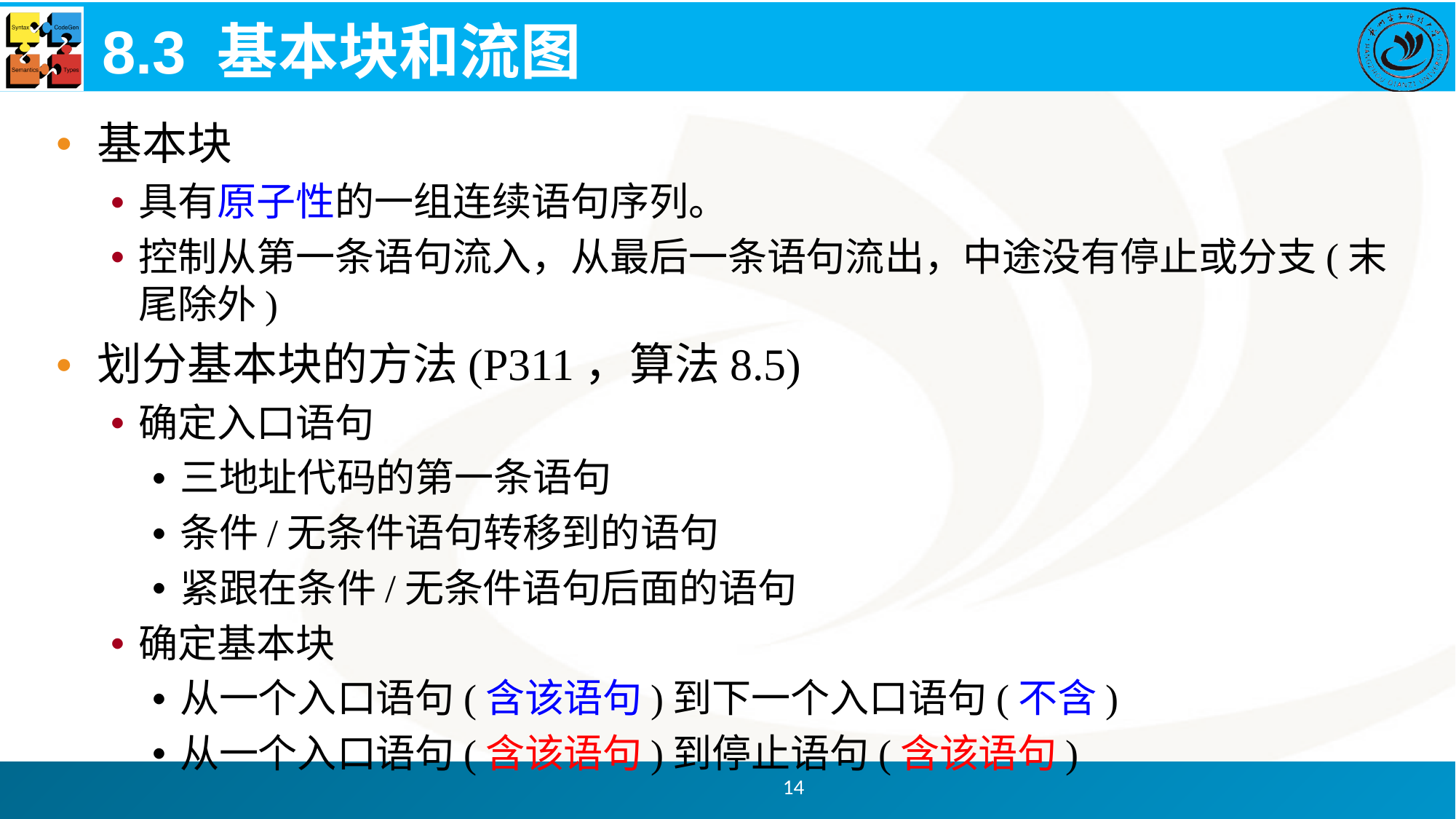

# 8.3 基本块和流图
基本块
具有原子性的一组连续语句序列。
控制从第一条语句流入，从最后一条语句流出，中途没有停止或分支(末尾除外)
划分基本块的方法(P311，算法8.5)
确定入口语句
三地址代码的第一条语句
条件/无条件语句转移到的语句
紧跟在条件/无条件语句后面的语句
确定基本块
从一个入口语句(含该语句)到下一个入口语句(不含)
从一个入口语句(含该语句)到停止语句(含该语句)
14